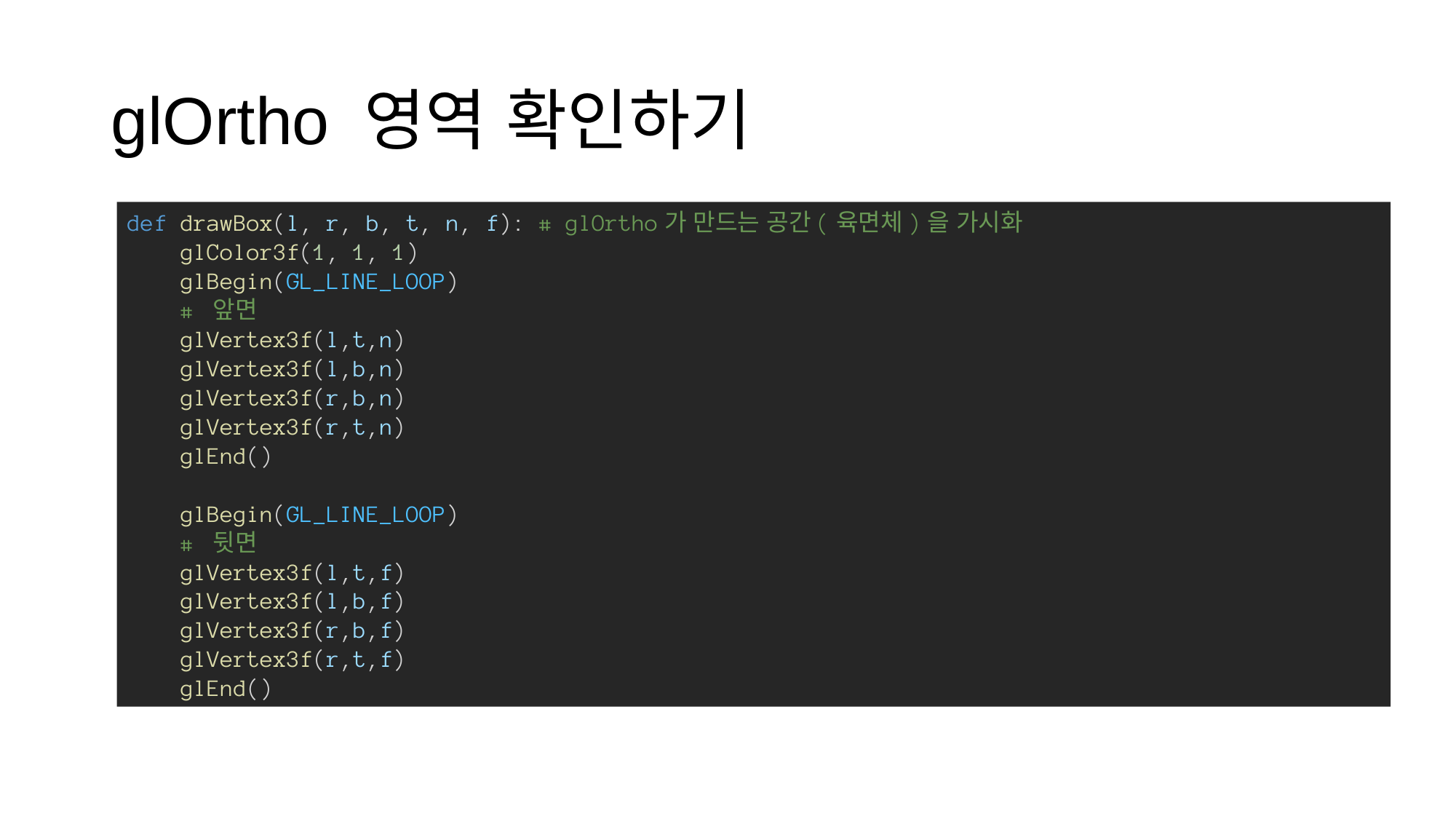

# glOrtho 영역 확인하기
def drawBox(l, r, b, t, n, f): # glOrtho가 만드는 공간(육면체)을 가시화
    glColor3f(1, 1, 1)
    glBegin(GL_LINE_LOOP)
    # 앞면
    glVertex3f(l,t,n)
    glVertex3f(l,b,n)
    glVertex3f(r,b,n)
    glVertex3f(r,t,n)
    glEnd()

    glBegin(GL_LINE_LOOP)
    # 뒷면
    glVertex3f(l,t,f)
    glVertex3f(l,b,f)
    glVertex3f(r,b,f)
    glVertex3f(r,t,f)
    glEnd()